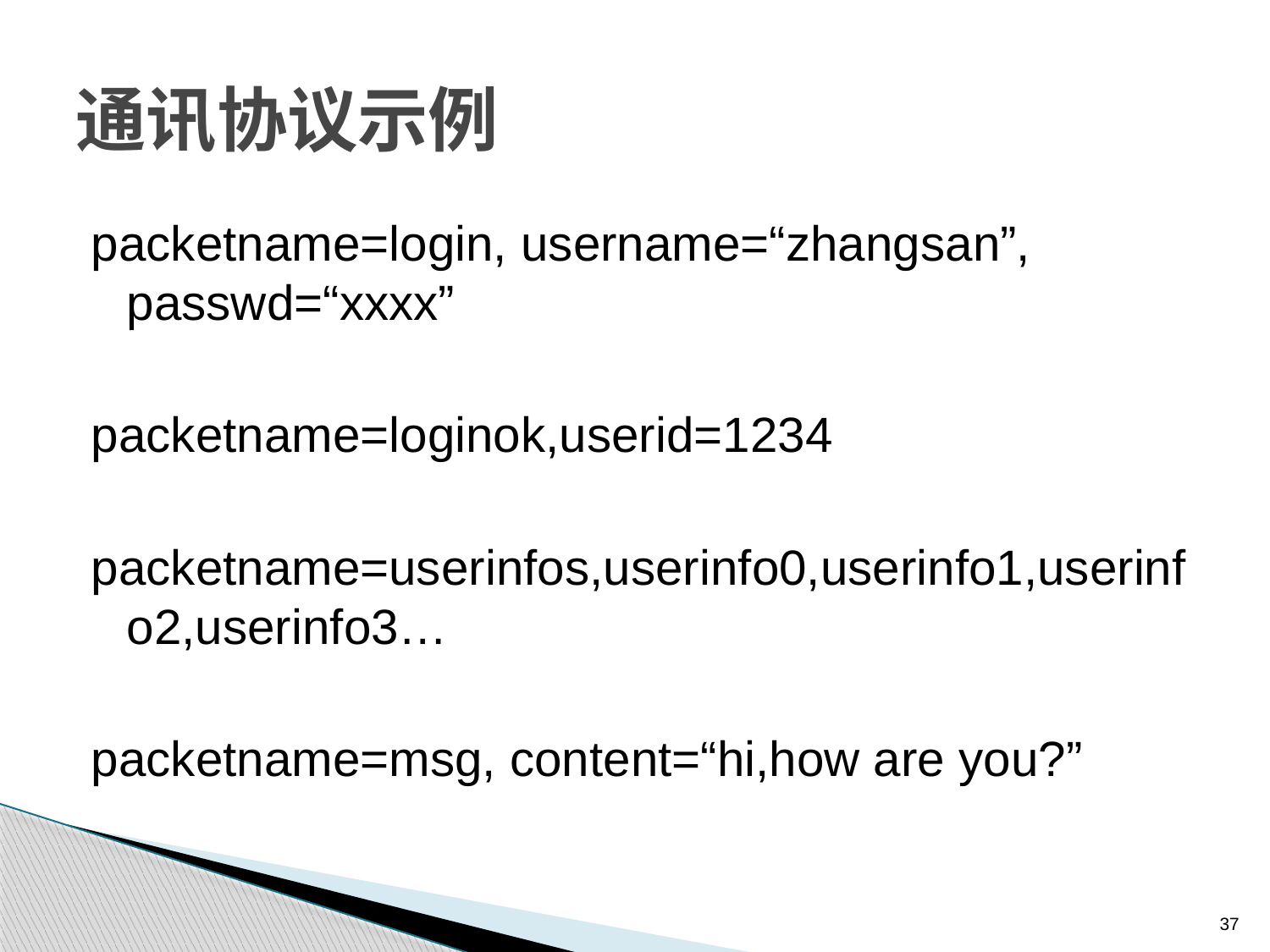

# 通讯协议示例
packetname=login, username=“zhangsan”, passwd=“xxxx”

packetname=loginok,userid=1234

packetname=userinfos,userinfo0,userinfo1,userinfo2,userinfo3…

packetname=msg, content=“hi,how are you?”
37